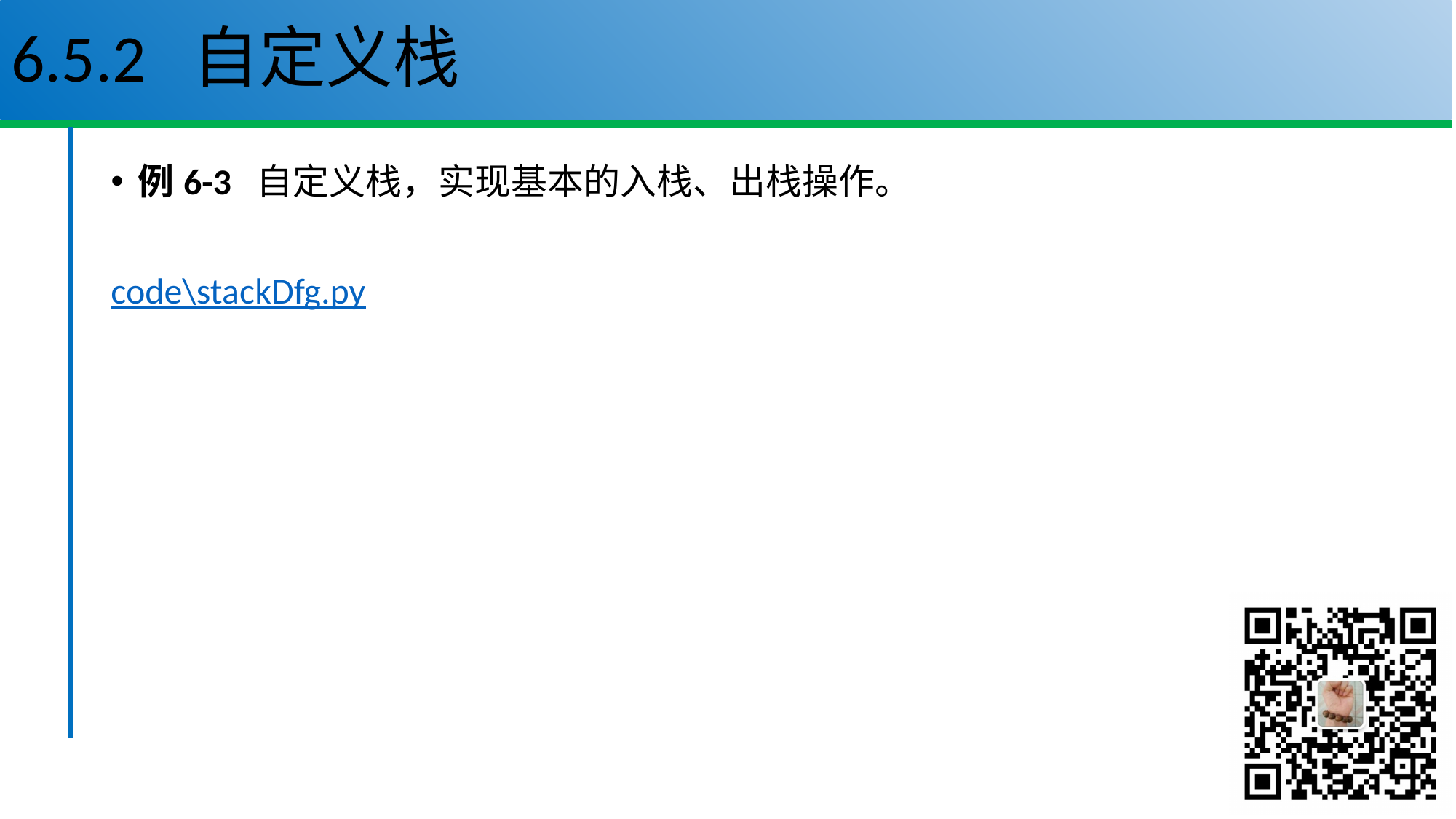

# 6.5.2  自定义栈
例6-3  自定义栈，实现基本的入栈、出栈操作。

code\stackDfg.py
46